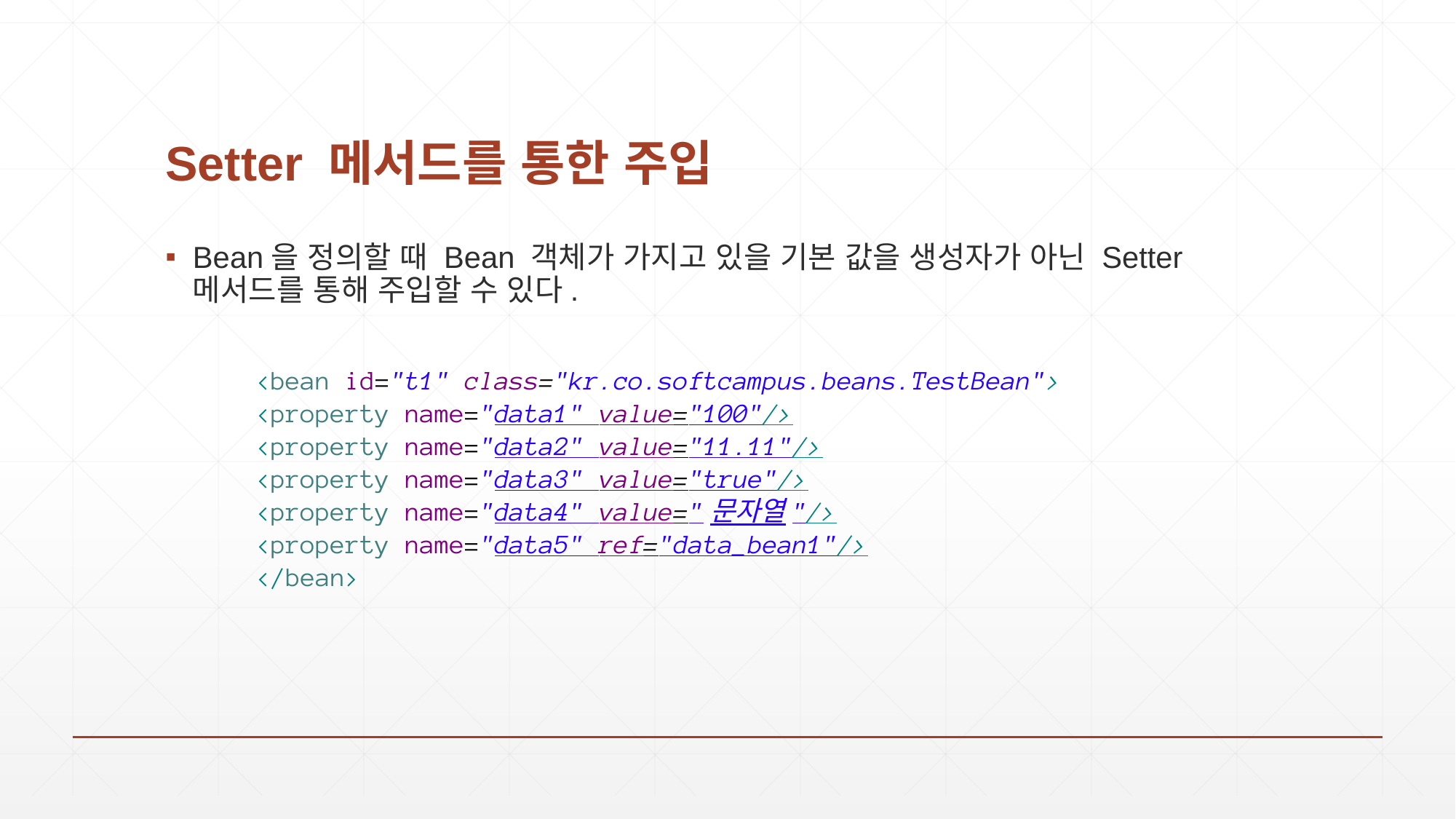

# Setter 메서드를 통한 주입
Bean을 정의할 때 Bean 객체가 가지고 있을 기본 값을 생성자가 아닌 Setter 메서드를 통해 주입할 수 있다.
<bean id="t1" class="kr.co.softcampus.beans.TestBean">
<property name="data1" value="100"/>
<property name="data2" value="11.11"/>
<property name="data3" value="true"/>
<property name="data4" value="문자열"/>
<property name="data5" ref="data_bean1"/>
</bean>